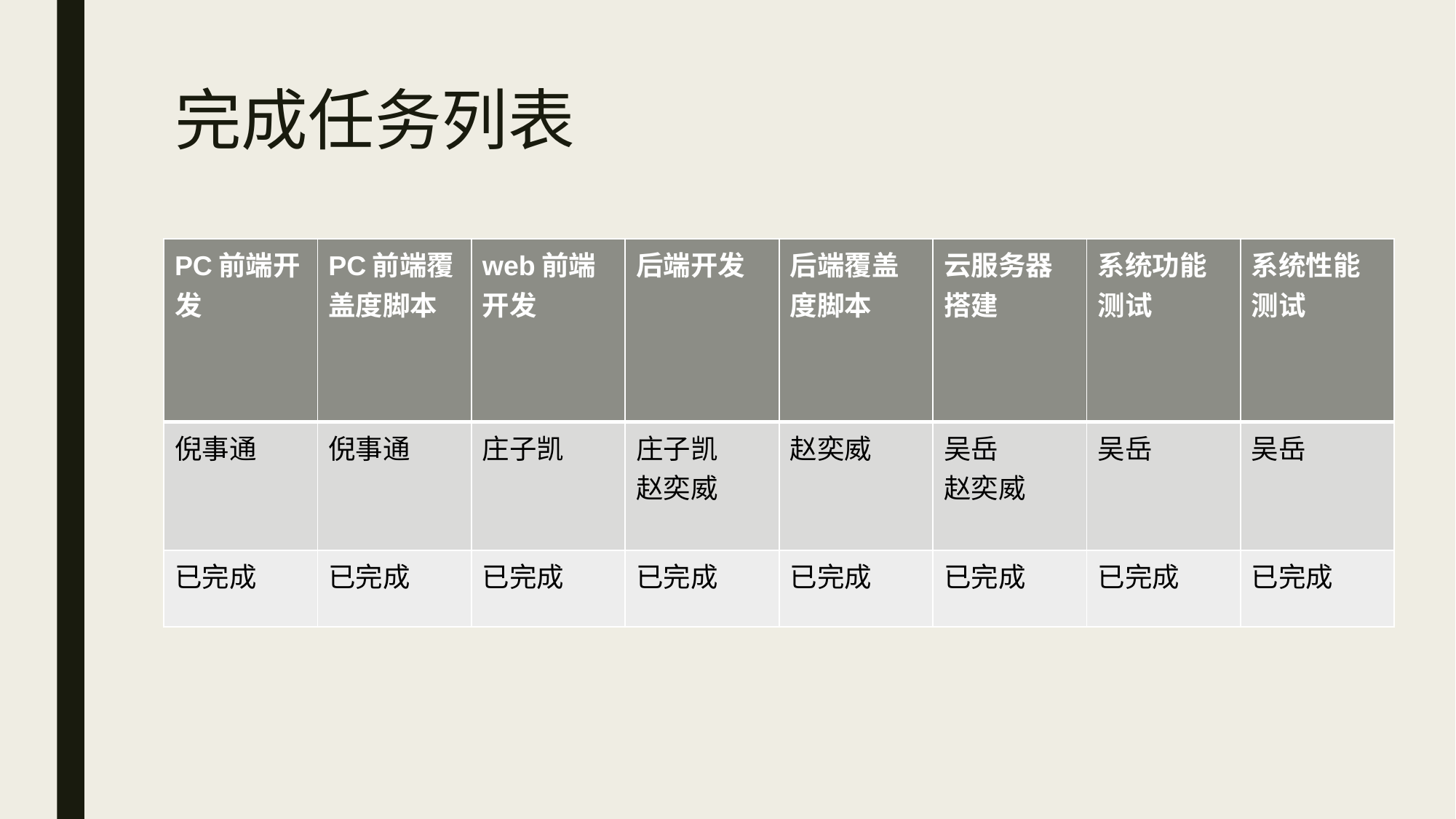

# 完成任务列表
| PC前端开发 | PC前端覆盖度脚本 | web前端开发 | 后端开发 | 后端覆盖度脚本 | 云服务器搭建 | 系统功能测试 | 系统性能测试 |
| --- | --- | --- | --- | --- | --- | --- | --- |
| 倪事通 | 倪事通 | 庄子凯 | 庄子凯 赵奕威 | 赵奕威 | 吴岳 赵奕威 | 吴岳 | 吴岳 |
| 已完成 | 已完成 | 已完成 | 已完成 | 已完成 | 已完成 | 已完成 | 已完成 |